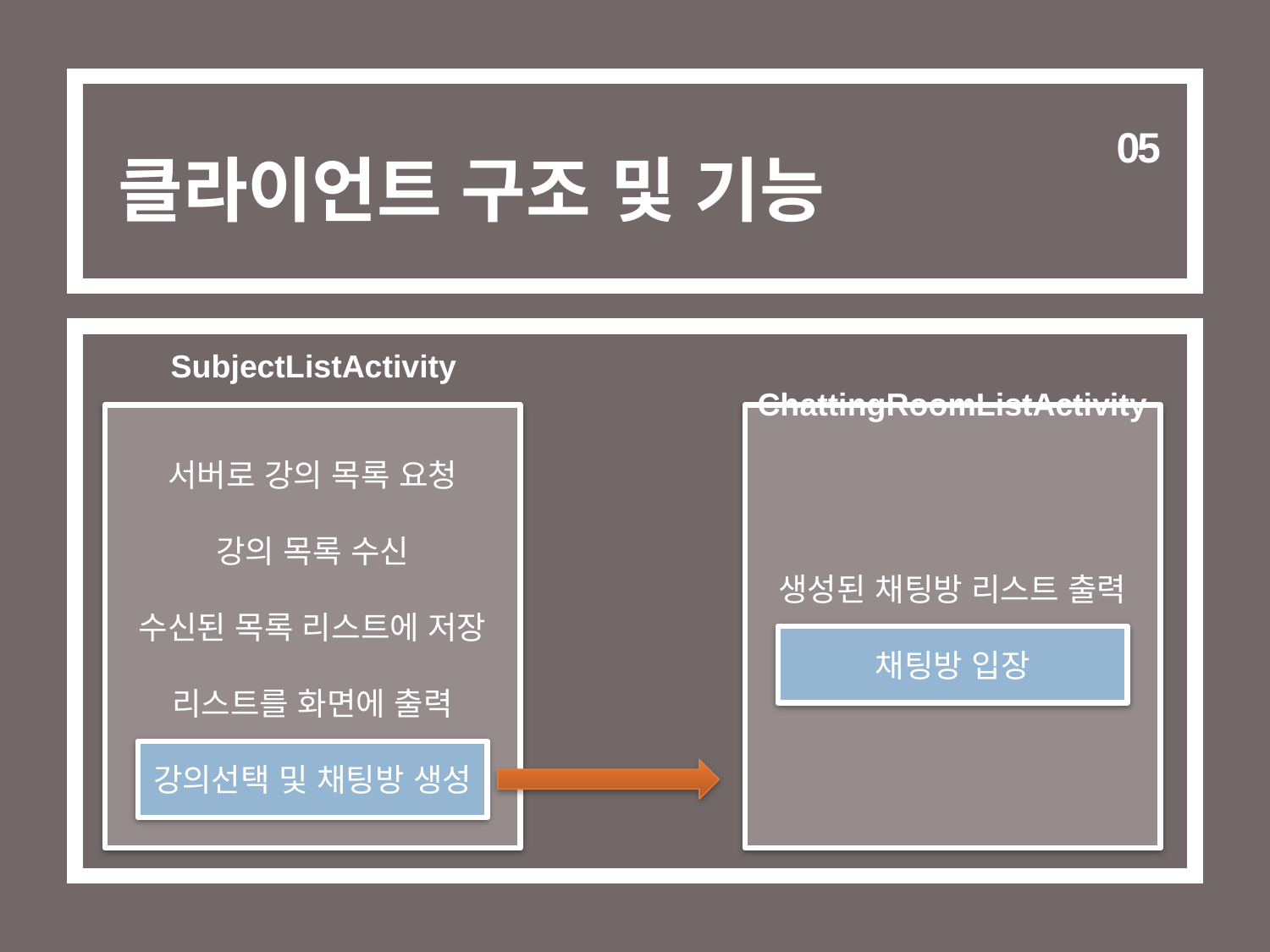

05

# 클라이언트 구조 및 기능

      SubjectListActivity
 ChattingRoomListActivity
서버로 강의 목록 요청

강의 목록 수신

수신된 목록 리스트에 저장

리스트를 화면에 출력

강의선택 및 채팅방 생성
생성된 채팅방 리스트 출력

채팅방 입장
채팅방 입장
강의선택 및 채팅방 생성